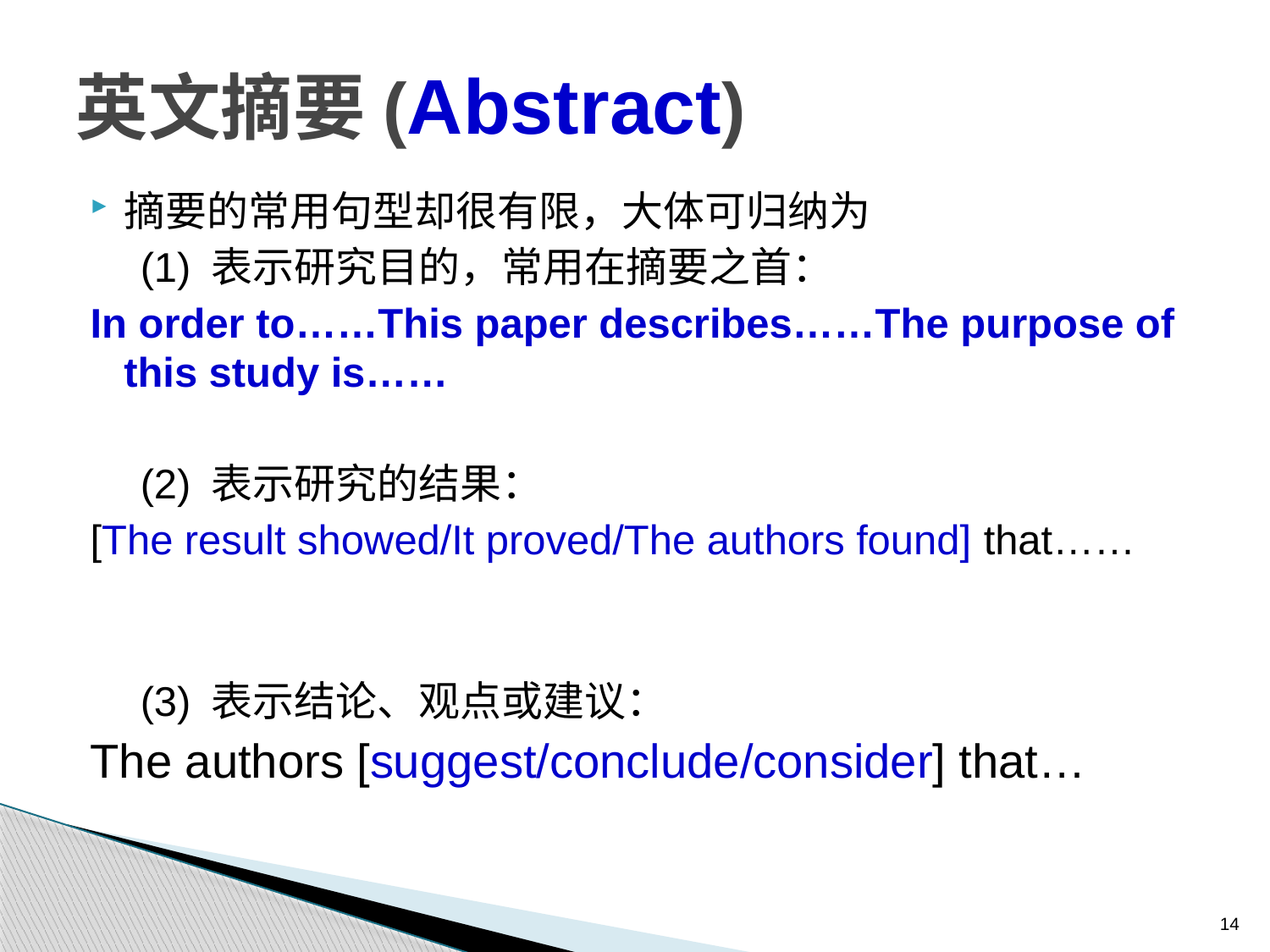

# 英文摘要(Abstract)
摘要的常用句型却很有限，大体可归纳为
　(1) 表示研究目的，常用在摘要之首：
In order to……This paper describes……The purpose of this study is……

　(2) 表示研究的结果：
[The result showed/It proved/The authors found] that……

　(3) 表示结论、观点或建议：
The authors [suggest/conclude/consider] that…

14